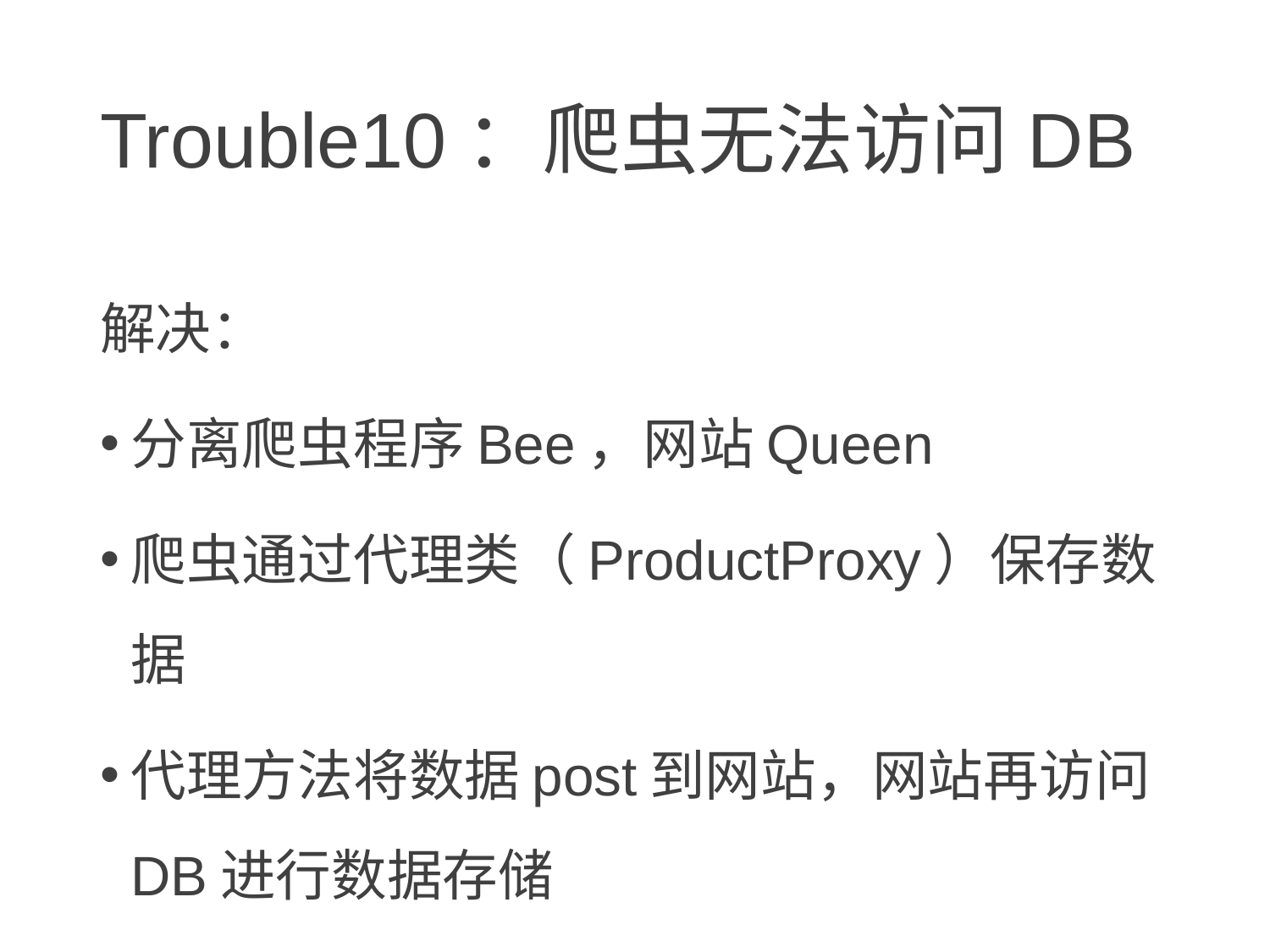

# Trouble10：爬虫无法访问DB
解决：
分离爬虫程序Bee，网站Queen
爬虫通过代理类（ProductProxy）保存数据
代理方法将数据post到网站，网站再访问DB进行数据存储